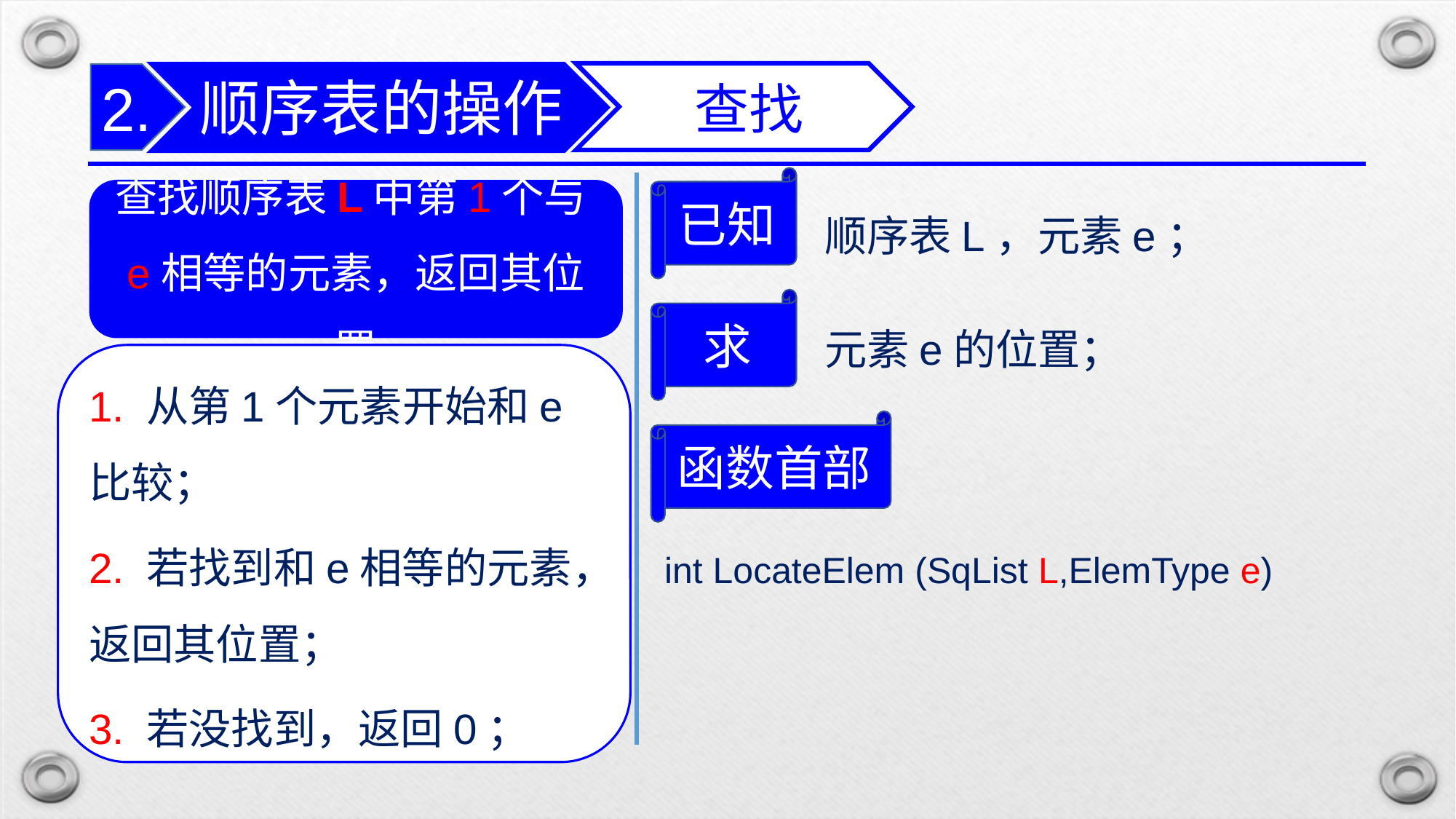

顺序表的操作

查找

2.
已知
顺序表L，元素e；
查找顺序表L中第1个与e相等的元素，返回其位置
求
元素e的位置；
1. 从第1个元素开始和e比较；
2. 若找到和e相等的元素，返回其位置；
3. 若没找到，返回0；
函数首部
int LocateElem (SqList L,ElemType e)